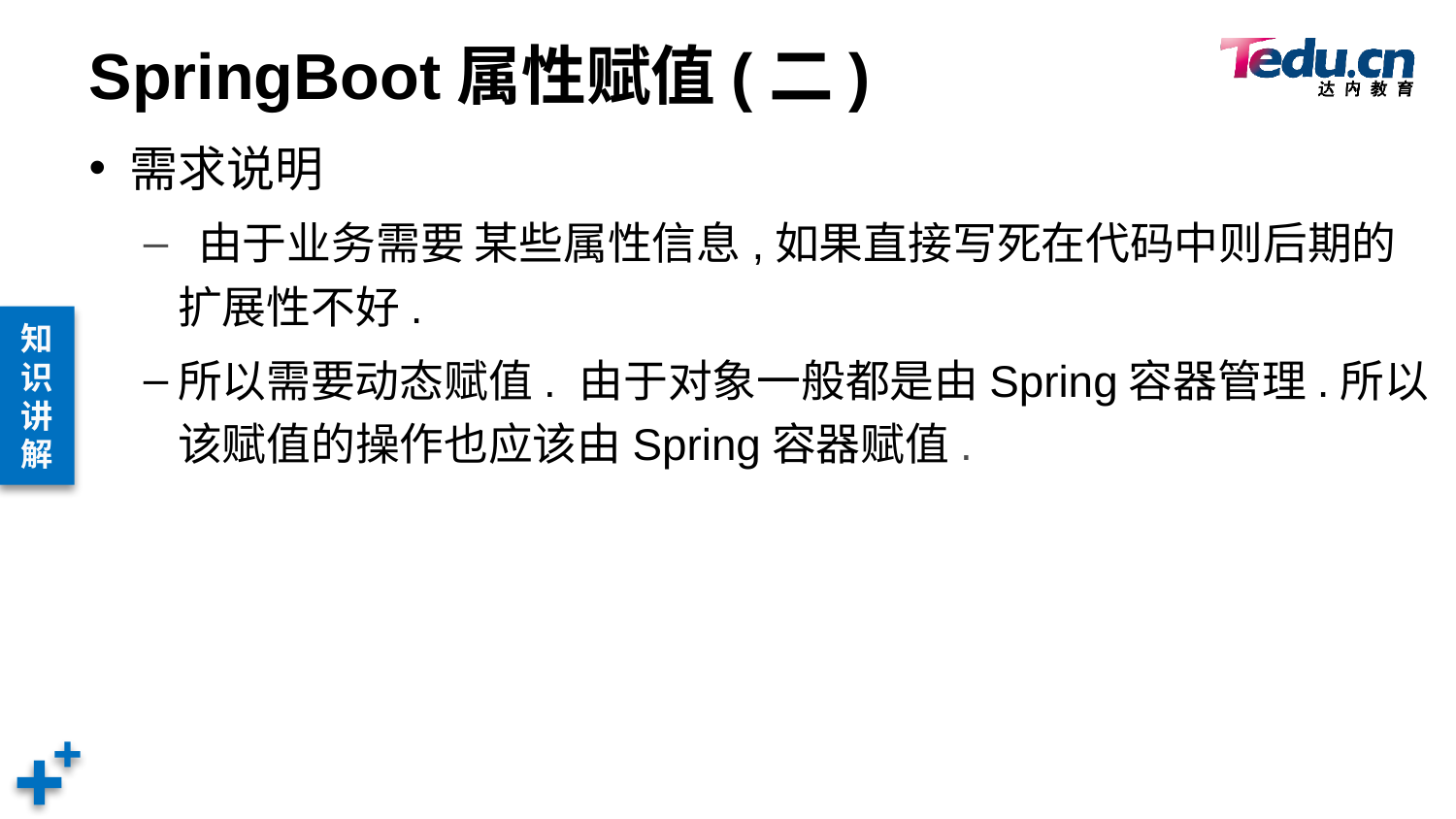

# SpringBoot属性赋值(二)
需求说明
 由于业务需要 某些属性信息,如果直接写死在代码中则后期的扩展性不好.
所以需要动态赋值. 由于对象一般都是由Spring容器管理.所以该赋值的操作也应该由Spring容器赋值.